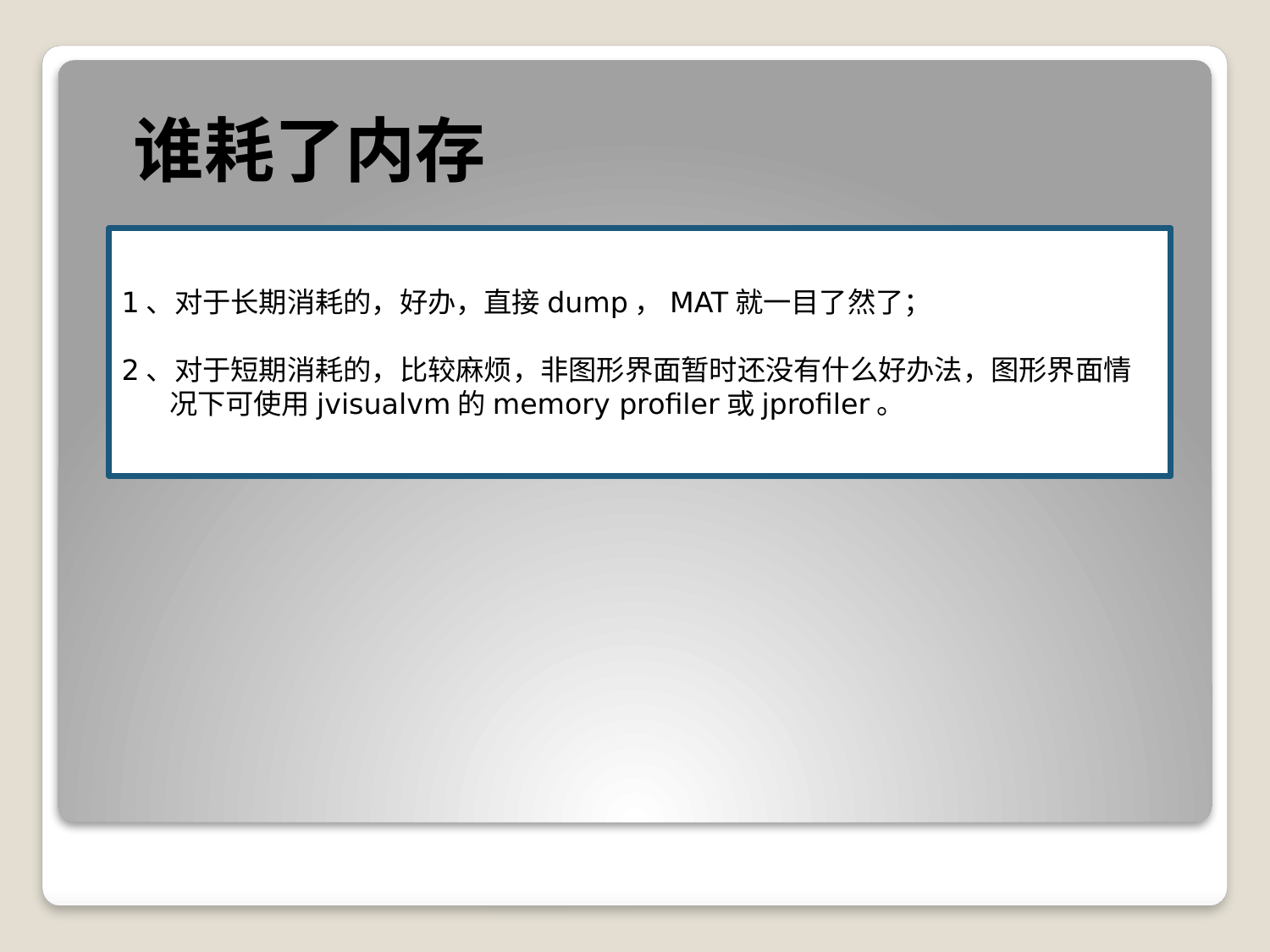

谁耗了内存
1、对于长期消耗的，好办，直接dump，MAT就一目了然了；

2、对于短期消耗的，比较麻烦，非图形界面暂时还没有什么好办法，图形界面情况下可使用jvisualvm的memory profiler或jprofiler。